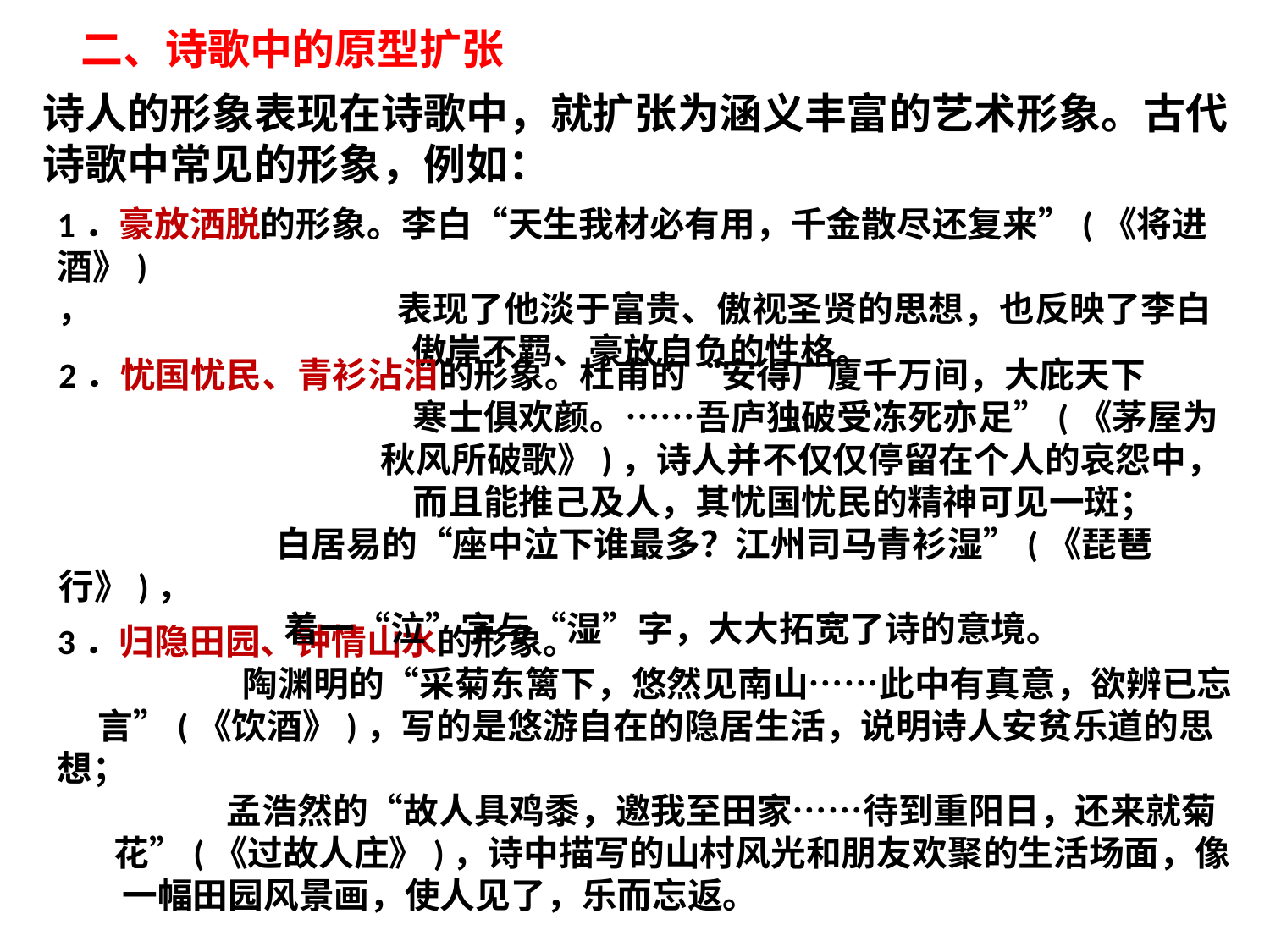

二、诗歌中的原型扩张
诗人的形象表现在诗歌中，就扩张为涵义丰富的艺术形象。古代诗歌中常见的形象，例如：
1．豪放洒脱的形象。李白“天生我材必有用，千金散尽还复来”(《将进酒》)
，                                      表现了他淡于富贵、傲视圣贤的思想，也反映了李白
                                           傲岸不羁、豪放自负的性格。
2．忧国忧民、青衫沾泪的形象。杜甫的“安得广厦千万间，大庇天下
                                           寒士俱欢颜。……吾庐独破受冻死亦足”(《茅屋为
                                       秋风所破歌》)，诗人并不仅仅停留在个人的哀怨中，
                                           而且能推己及人，其忧国忧民的精神可见一斑；
                          白居易的“座中泣下谁最多？江州司马青衫湿”(《琵琶行》)，
                           着一“泣”字与“湿”字，大大拓宽了诗的意境。
3．归隐田园、钟情山水的形象。
                      陶渊明的“采菊东篱下，悠然见南山……此中有真意，欲辨已忘
    言”(《饮酒》)，写的是悠游自在的隐居生活，说明诗人安贫乐道的思想；
                    孟浩然的“故人具鸡黍，邀我至田家……待到重阳日，还来就菊
      花”(《过故人庄》)，诗中描写的山村风光和朋友欢聚的生活场面，像
       一幅田园风景画，使人见了，乐而忘返。